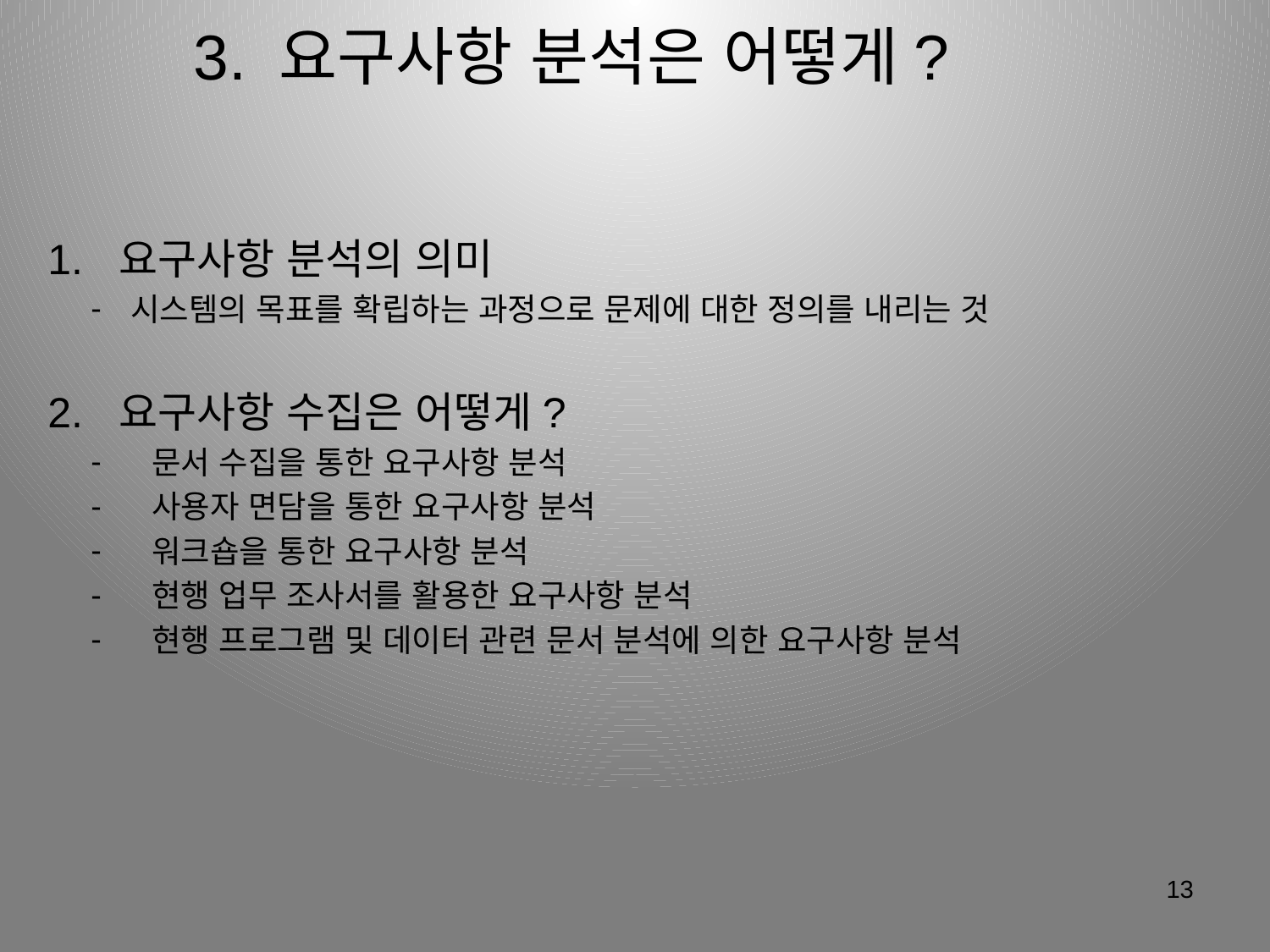

3. 요구사항 분석은 어떻게?
요구사항 분석의 의미
시스템의 목표를 확립하는 과정으로 문제에 대한 정의를 내리는 것

요구사항 수집은 어떻게?
문서 수집을 통한 요구사항 분석
사용자 면담을 통한 요구사항 분석
워크숍을 통한 요구사항 분석
현행 업무 조사서를 활용한 요구사항 분석
현행 프로그램 및 데이터 관련 문서 분석에 의한 요구사항 분석

13